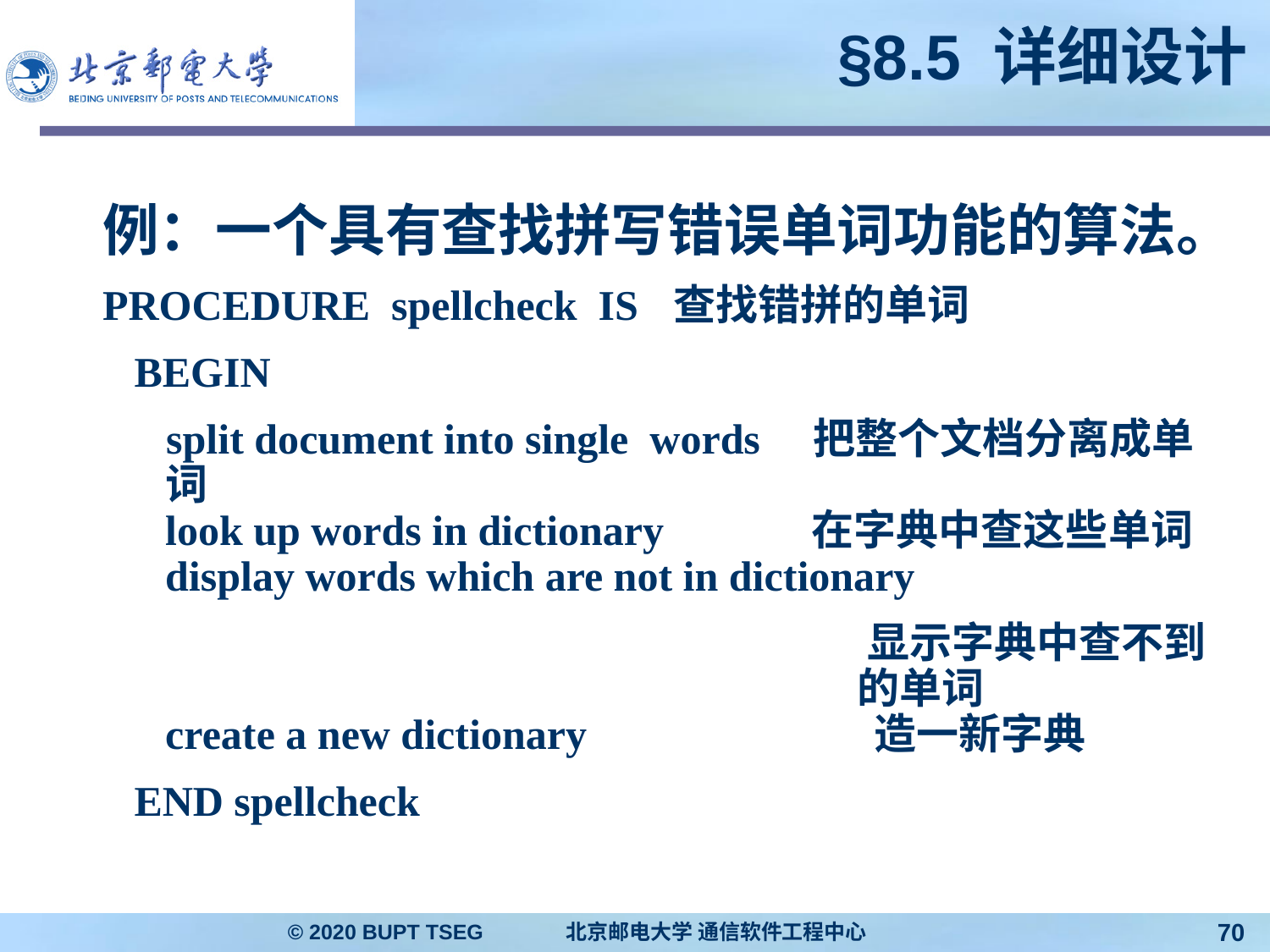

# §8.5 详细设计
例：一个具有查找拼写错误单词功能的算法。
PROCEDURE  spellcheck  IS 	查找错拼的单词
   BEGIN
      split document into single  words    把整个文档分离成单词
look up words in dictionary             在字典中查这些单词
display words which are not in dictionary
						      显示字典中查不到					      的单词
create a new dictionary              	      造一新字典
   END spellcheck
© 2020 BUPT TSEG             北京邮电大学 通信软件工程中心